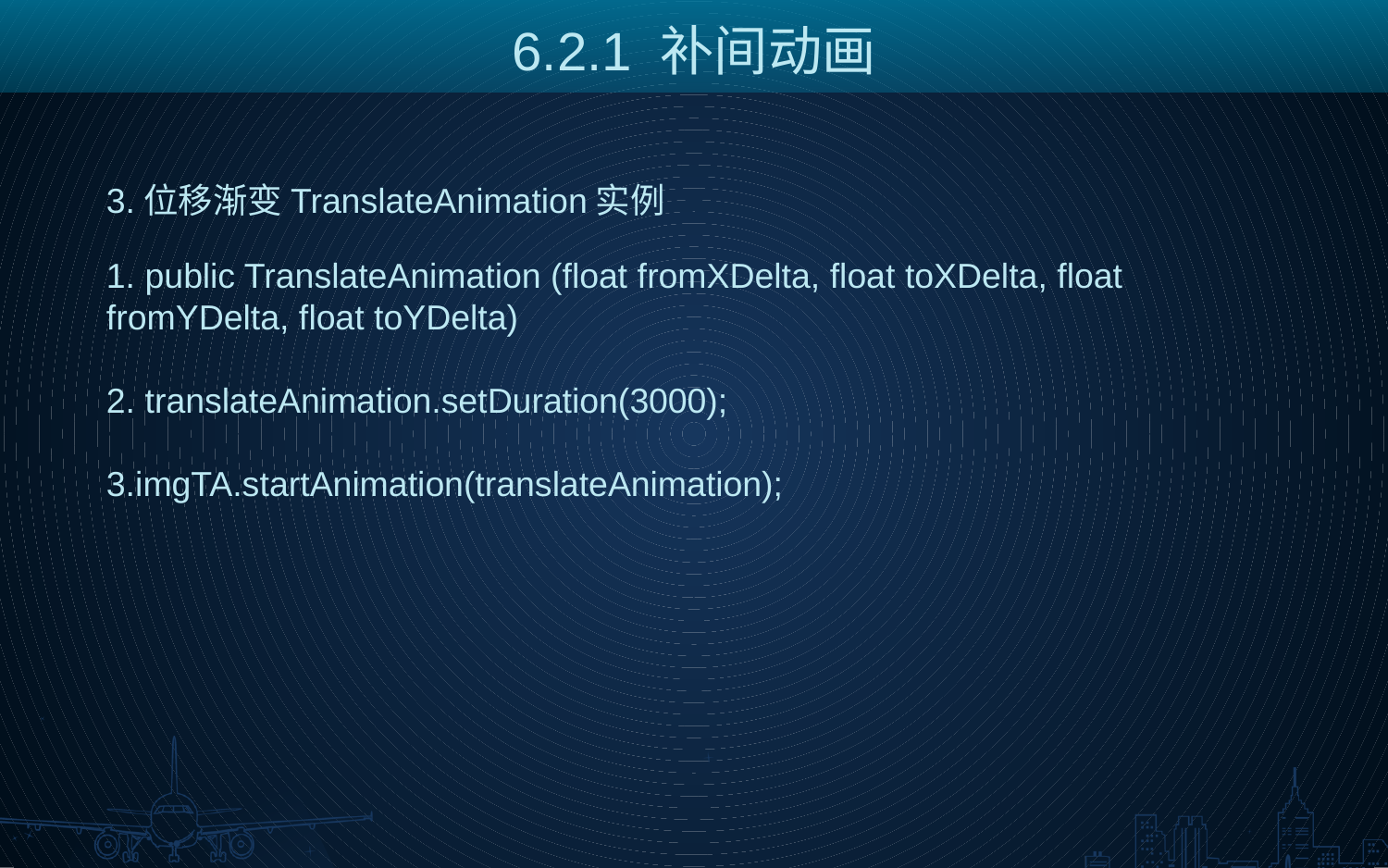

6.2.1 补间动画
3.位移渐变TranslateAnimation实例
1. public TranslateAnimation (float fromXDelta, float toXDelta, float fromYDelta, float toYDelta)

2. translateAnimation.setDuration(3000);

3.imgTA.startAnimation(translateAnimation);